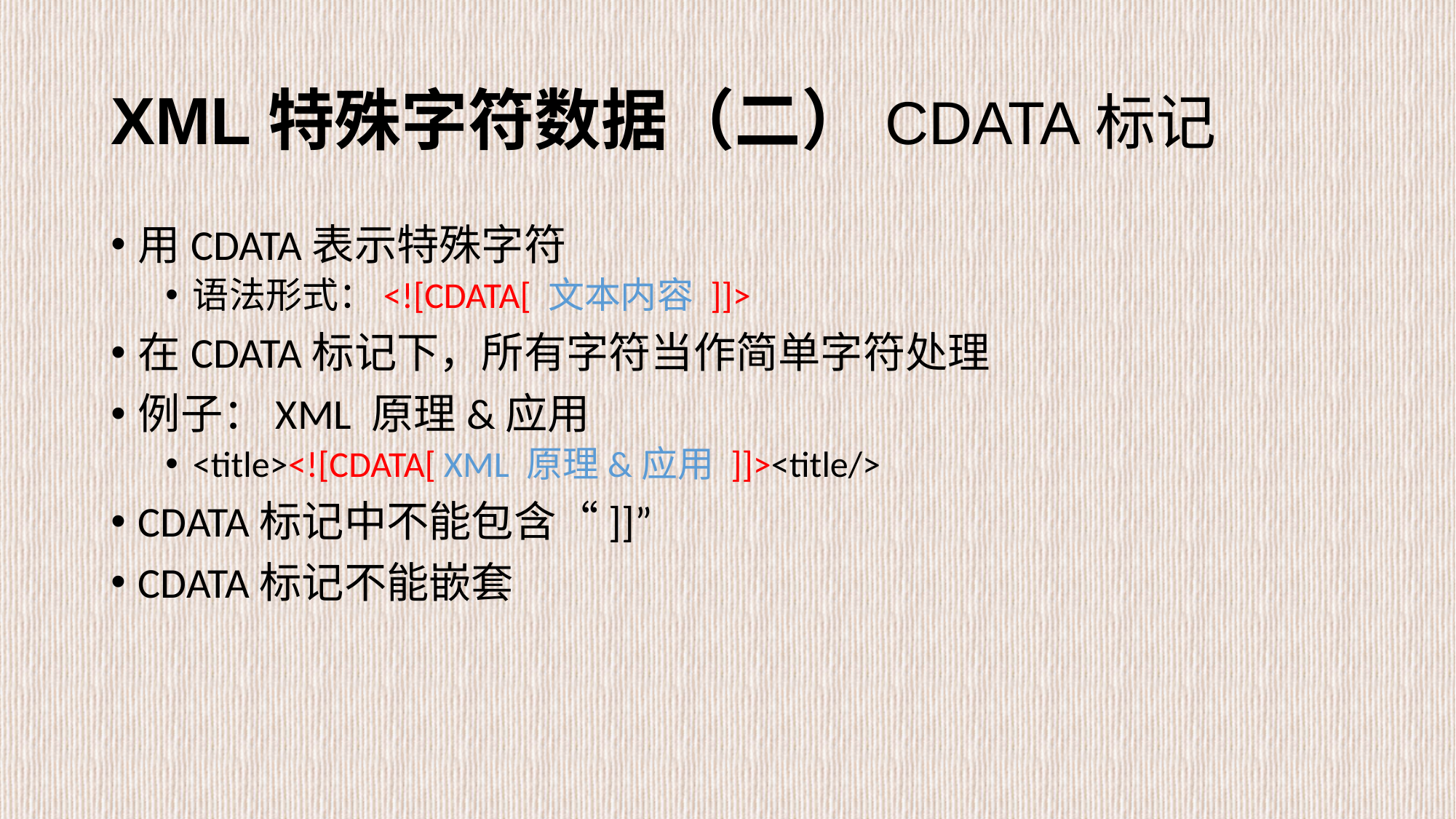

# XML特殊字符数据（二）CDATA标记
用CDATA表示特殊字符
语法形式：<![CDATA[ 文本内容 ]]>
在CDATA标记下，所有字符当作简单字符处理
例子：XML 原理&应用
<title><![CDATA[ XML 原理&应用 ]]><title/>
CDATA标记中不能包含“]]”
CDATA标记不能嵌套